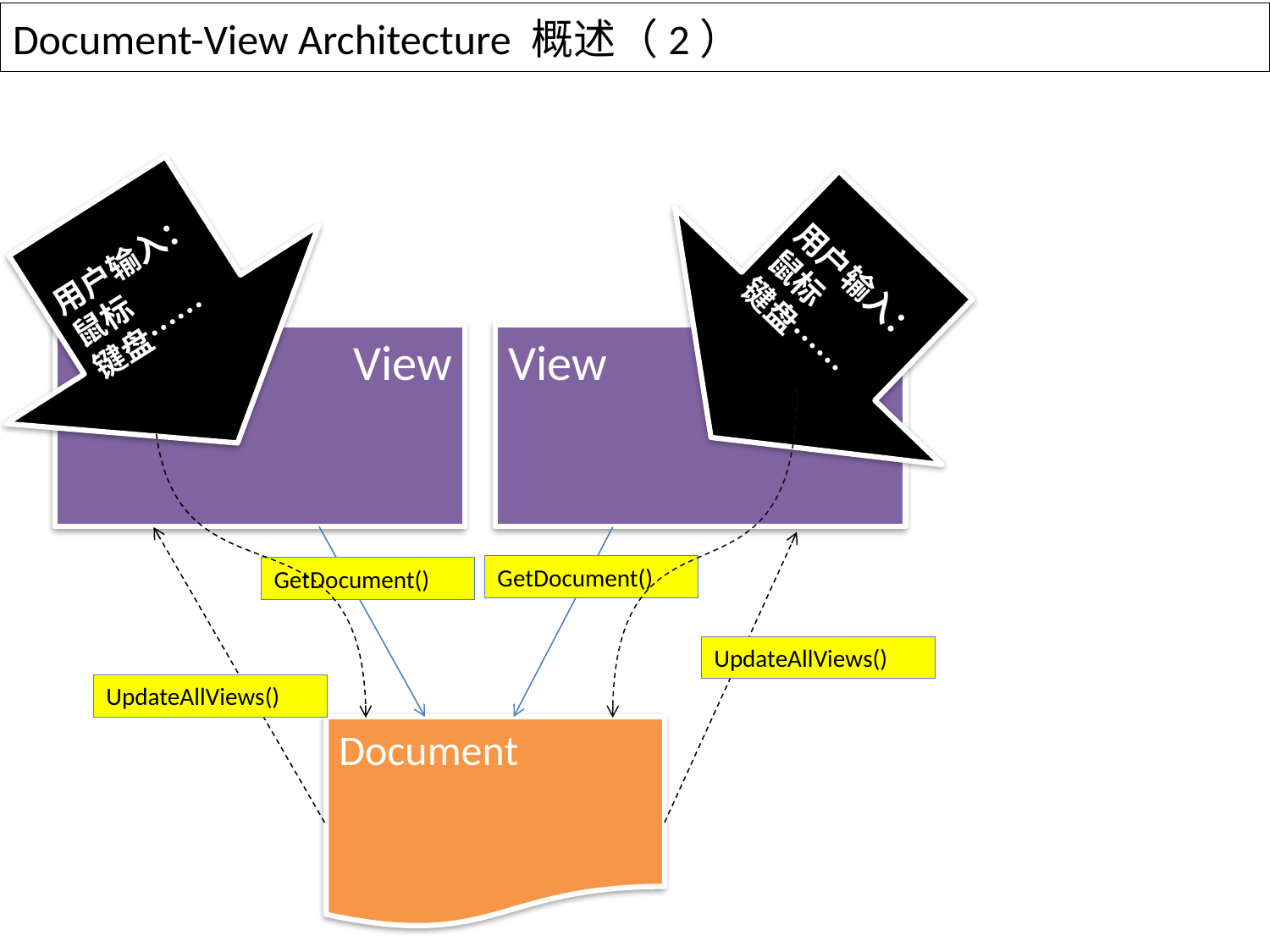

# Document-View Architecture 概述（2）
用户输入：
鼠标
键盘……
用户输入：
鼠标
键盘……
View
View
GetDocument()
GetDocument()
UpdateAllViews()
UpdateAllViews()
Document